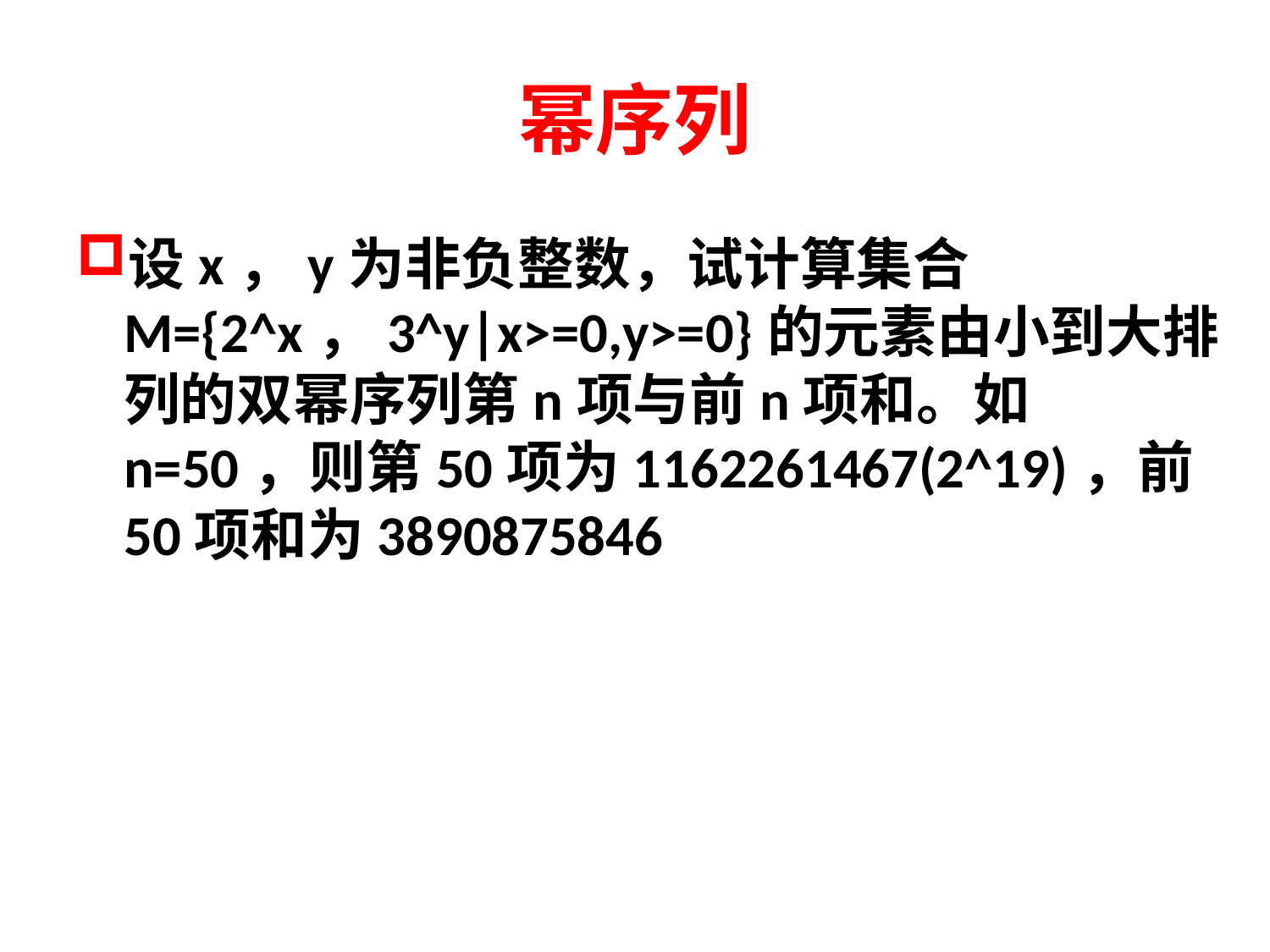

# 幂序列
设x，y为非负整数，试计算集合M={2^x，3^y|x>=0,y>=0}的元素由小到大排列的双幂序列第n项与前n项和。如n=50，则第50项为1162261467(2^19)，前50项和为3890875846